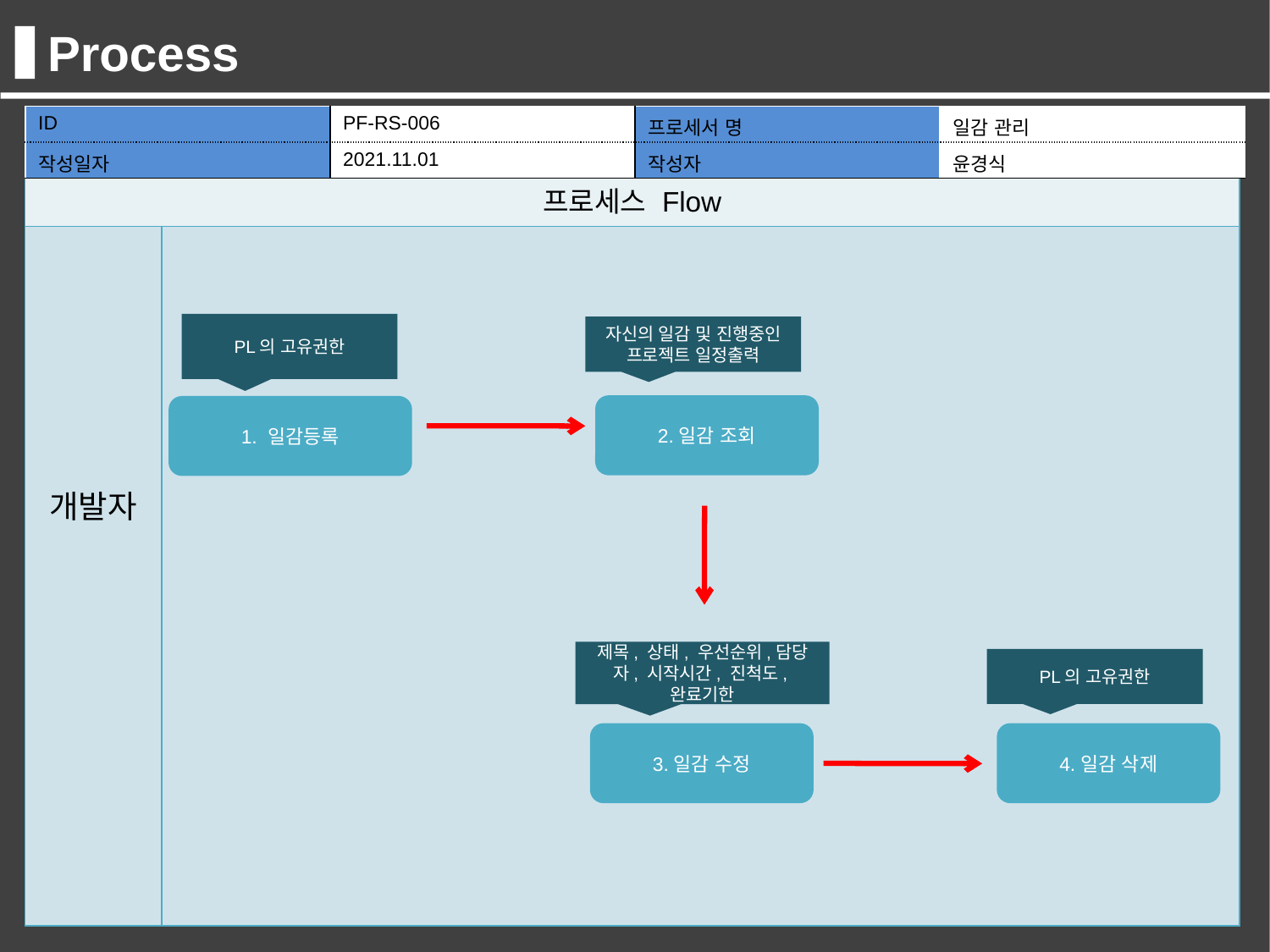

Process

| ID | PF-RS-006 | 프로세서 명 | 일감 관리 |
| --- | --- | --- | --- |
| 작성일자 | 2021.11.01 | 작성자 | 윤경식 |
| 프로세스 Flow |  |
| --- | --- |
| 개발자 |  |
PL의 고유권한
자신의 일감 및 진행중인 프로젝트 일정출력
2.일감 조회
1. 일감등록
제목, 상태, 우선순위,담당자, 시작시간, 진척도,완료기한
PL의 고유권한
3.일감 수정
4.일감 삭제